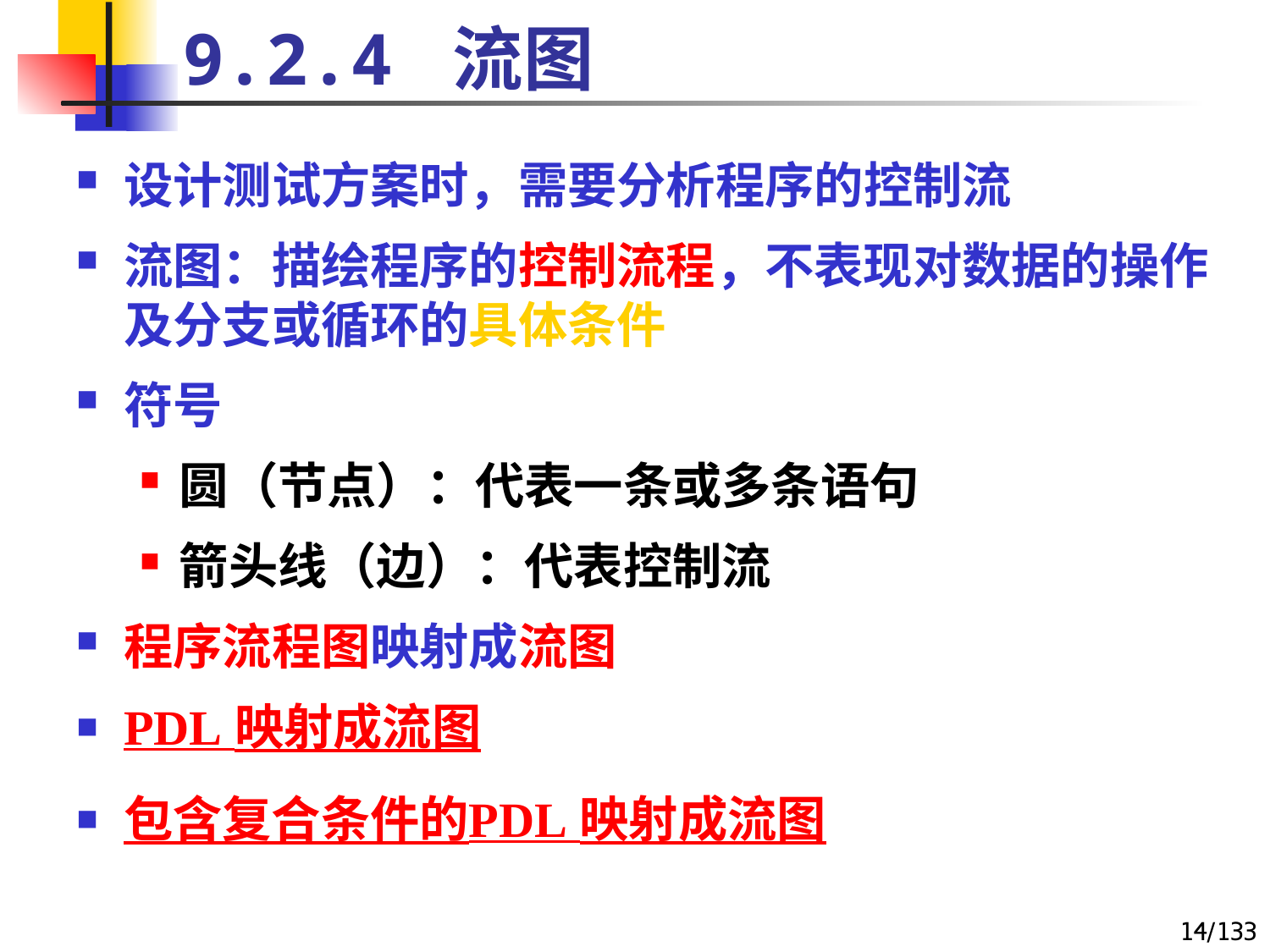

# 9.2.4 流图
设计测试方案时，需要分析程序的控制流
流图：描绘程序的控制流程，不表现对数据的操作及分支或循环的具体条件
符号
圆（节点）：代表一条或多条语句
箭头线（边）：代表控制流
程序流程图映射成流图
PDL 映射成流图
包含复合条件的PDL 映射成流图

14/133